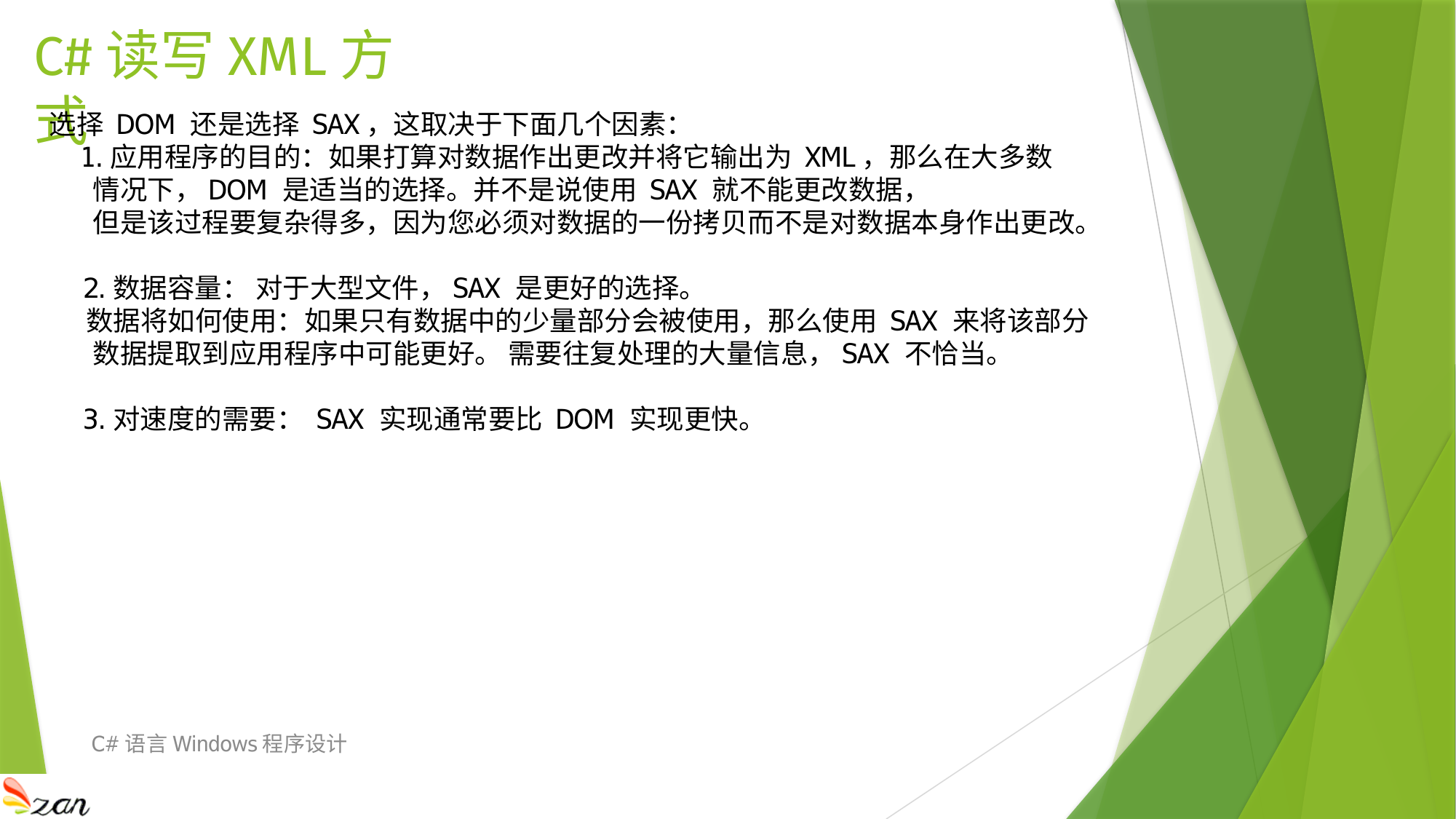

# C#读写XML方式
选择 DOM 还是选择 SAX，这取决于下面几个因素：
    1.应用程序的目的：如果打算对数据作出更改并将它输出为 XML，那么在大多数
      情况下，DOM 是适当的选择。并不是说使用 SAX 就不能更改数据，
      但是该过程要复杂得多，因为您必须对数据的一份拷贝而不是对数据本身作出更改。
    2.数据容量： 对于大型文件，SAX 是更好的选择。 
      数据将如何使用：如果只有数据中的少量部分会被使用，那么使用 SAX 来将该部分
      数据提取到应用程序中可能更好。 需要往复处理的大量信息，SAX 不恰当。
    3.对速度的需要： SAX 实现通常要比 DOM 实现更快。

C#语言Windows程序设计